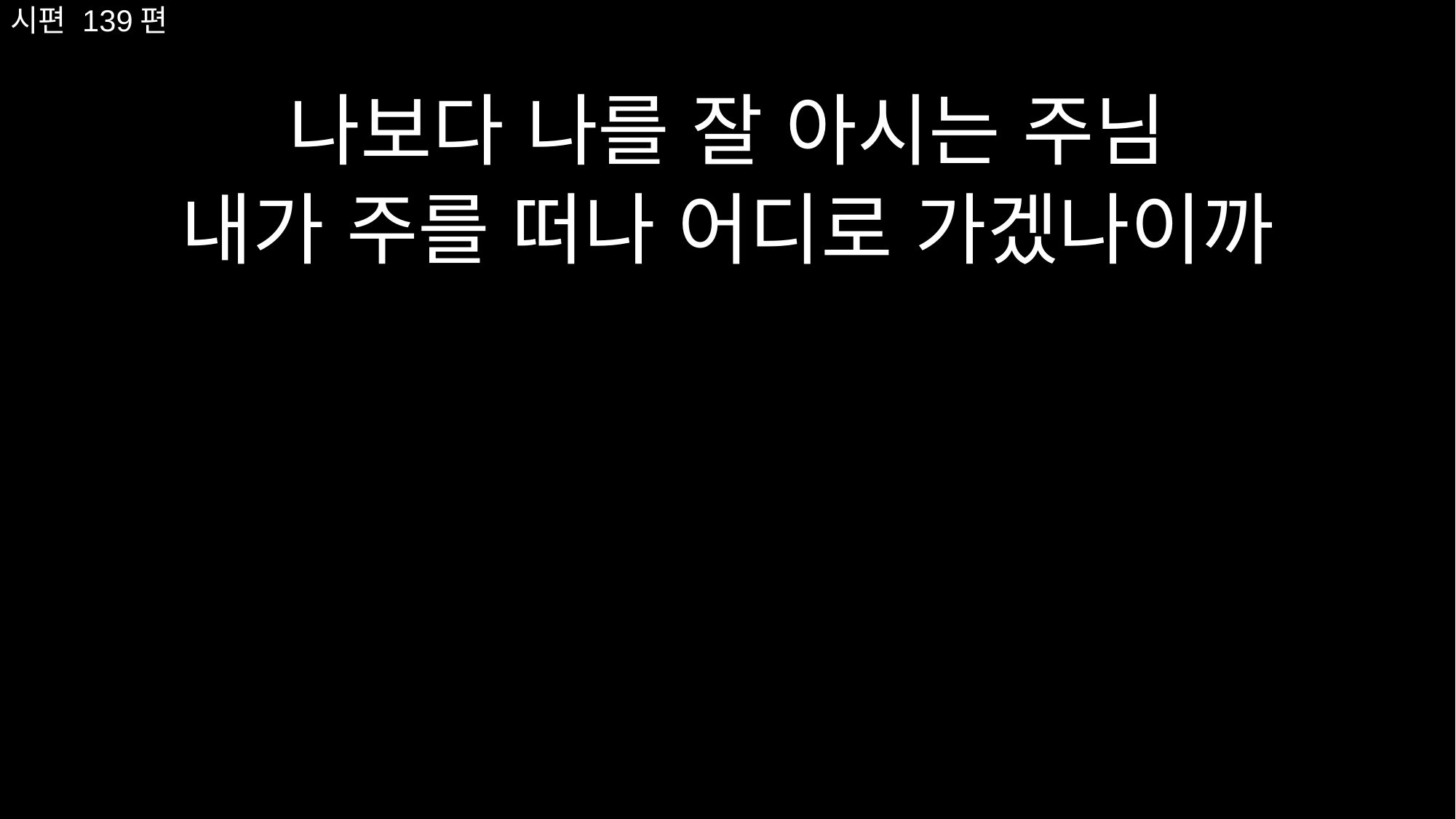

나보다 나를 잘 아시는 주님
내가 주를 떠나 어디로 가겠나이까

# 시편 139편